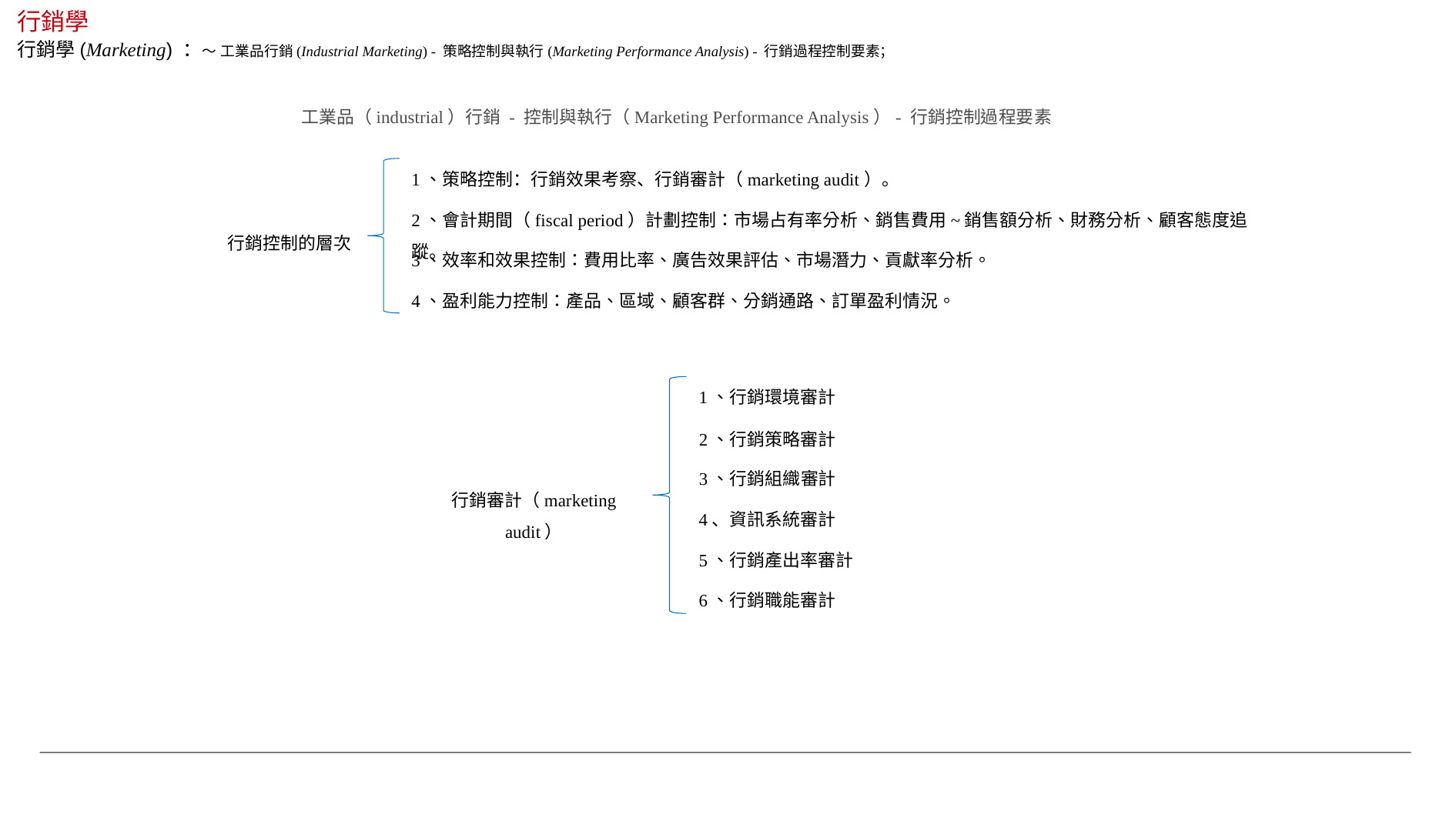

行銷學
行銷學(Marketing) ：～ 工業品行銷(Industrial Marketing) - 策略控制與執行(Marketing Performance Analysis) - 行銷過程控制要素；
工業品（industrial）行銷 - 控制與執行（Marketing Performance Analysis）- 行銷控制過程要素
1、策略控制：行銷效果考察、行銷審計（marketing audit）。

2、會計期間（fiscal period）計劃控制：市場占有率分析、銷售費用~銷售額分析、財務分析、顧客態度追蹤。
行銷控制的層次
3、效率和效果控制：費用比率、廣告效果評估、市場潛力、貢獻率分析。
4、盈利能力控制：產品、區域、顧客群、分銷通路、訂單盈利情況。
1、行銷環境審計

2、行銷策略審計
3、行銷組織審計
行銷審計（marketing audit）
4、資訊系統審計
5、行銷產出率審計
6、行銷職能審計